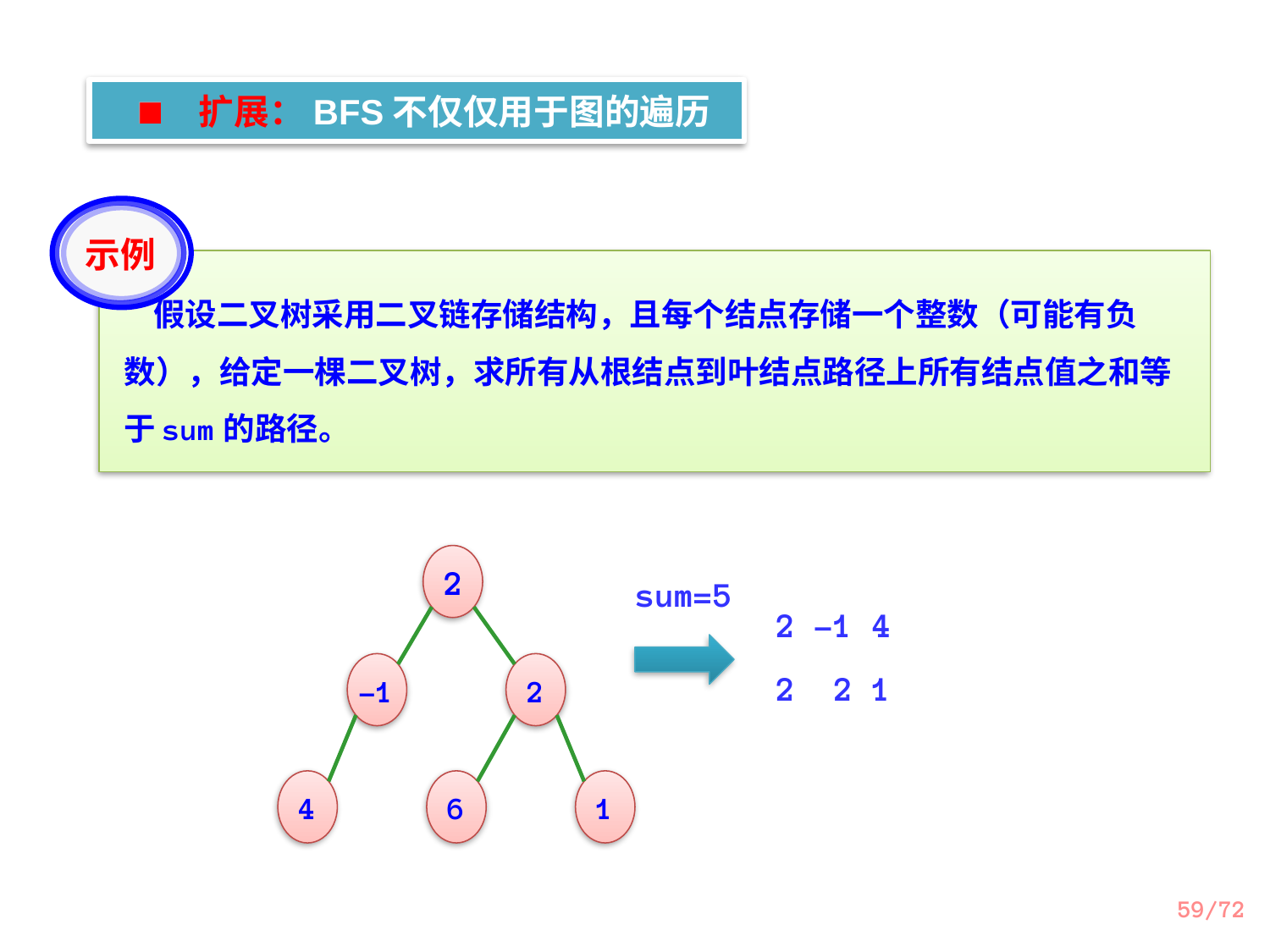

扩展：BFS不仅仅用于图的遍历

示例
   假设二叉树采用二叉链存储结构，且每个结点存储一个整数（可能有负数），给定一棵二叉树，求所有从根结点到叶结点路径上所有结点值之和等于sum的路径。
2
-1
2
4
6
1
sum=5
2 -1 4
2  2 1

59/72